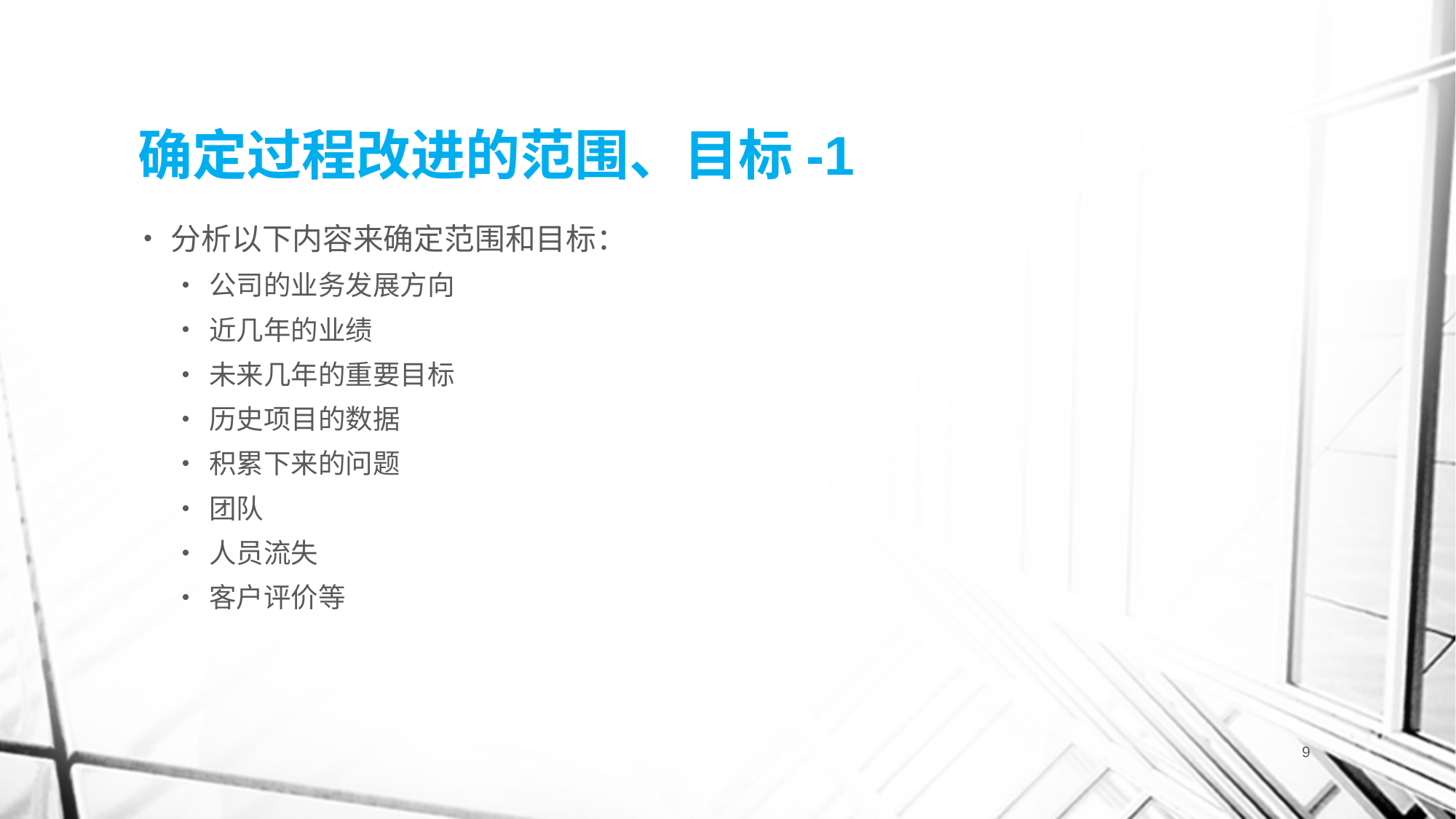

# 确定过程改进的范围、目标-1
分析以下内容来确定范围和目标：
公司的业务发展方向
近几年的业绩
未来几年的重要目标
历史项目的数据
积累下来的问题
团队
人员流失
客户评价等

9